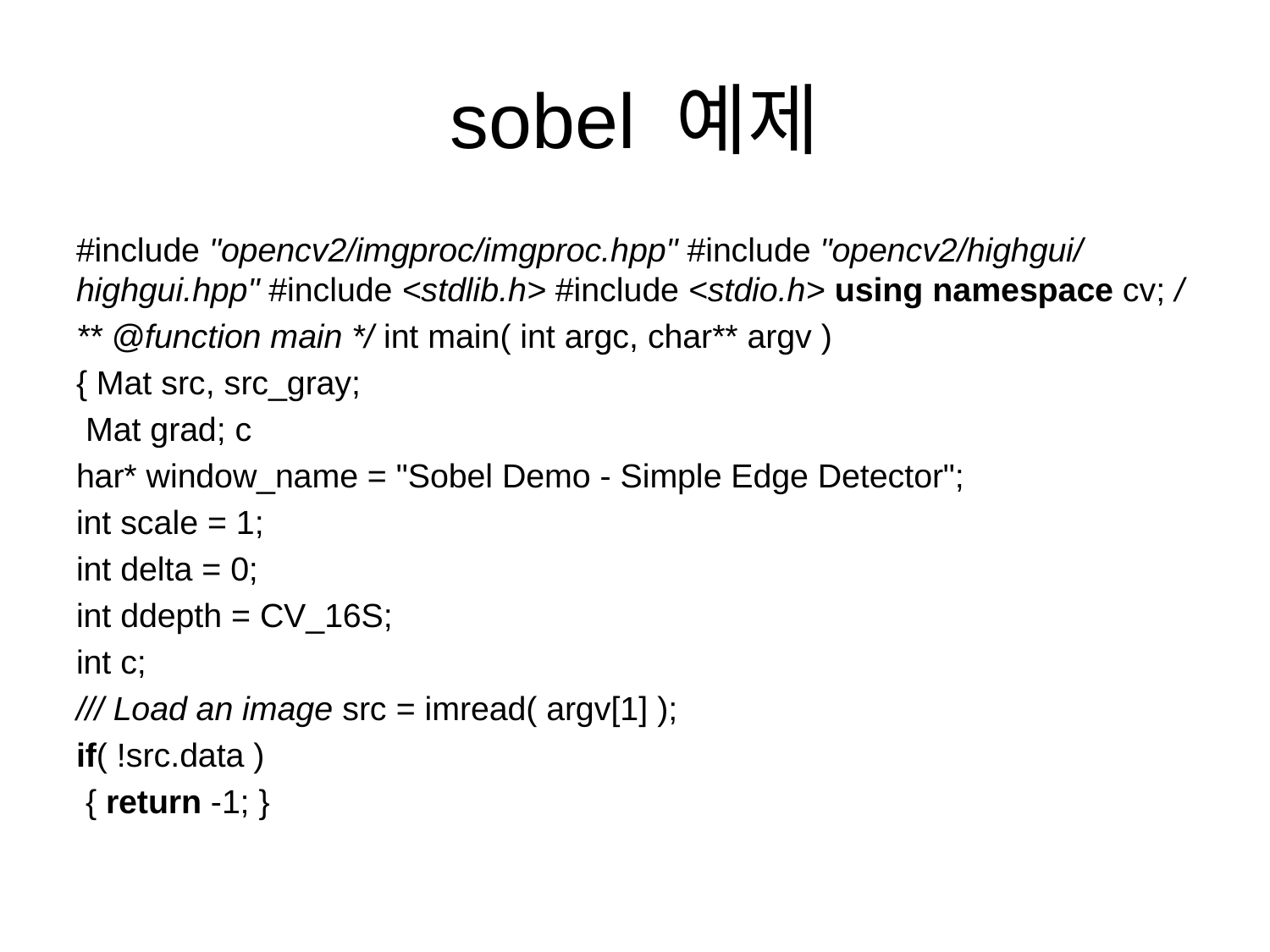

# sobel 예제
#include "opencv2/imgproc/imgproc.hpp" #include "opencv2/highgui/highgui.hpp" #include <stdlib.h> #include <stdio.h> using namespace cv; /
** @function main */ int main( int argc, char** argv )
{ Mat src, src_gray;
 Mat grad; c
har* window_name = "Sobel Demo - Simple Edge Detector";
int scale = 1;
int delta = 0;
int ddepth = CV_16S;
int c;
/// Load an image src = imread( argv[1] );
if( !src.data )
 { return -1; }